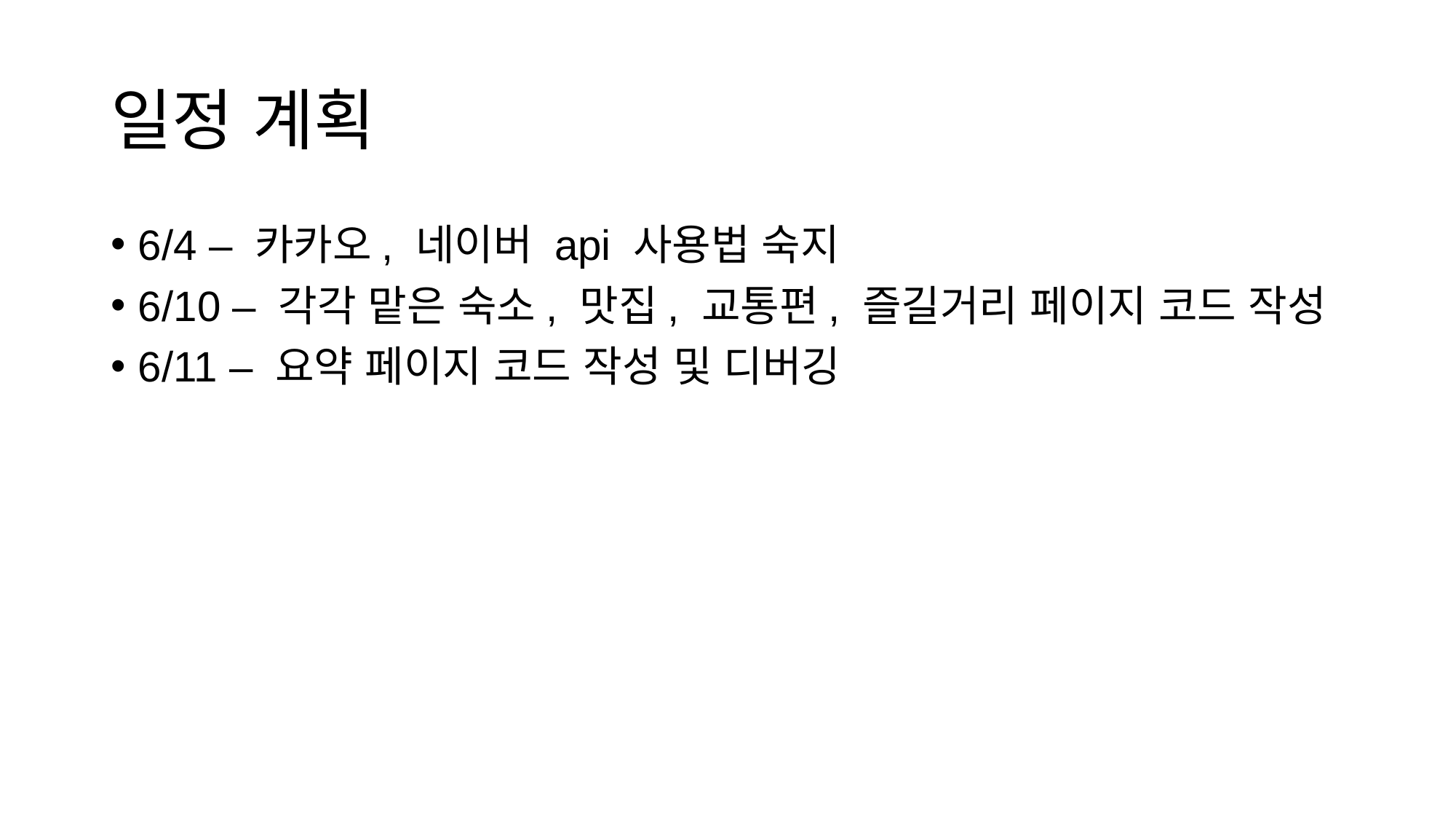

# 일정 계획
6/4 – 카카오, 네이버 api 사용법 숙지
6/10 – 각각 맡은 숙소, 맛집, 교통편, 즐길거리 페이지 코드 작성
6/11 – 요약 페이지 코드 작성 및 디버깅